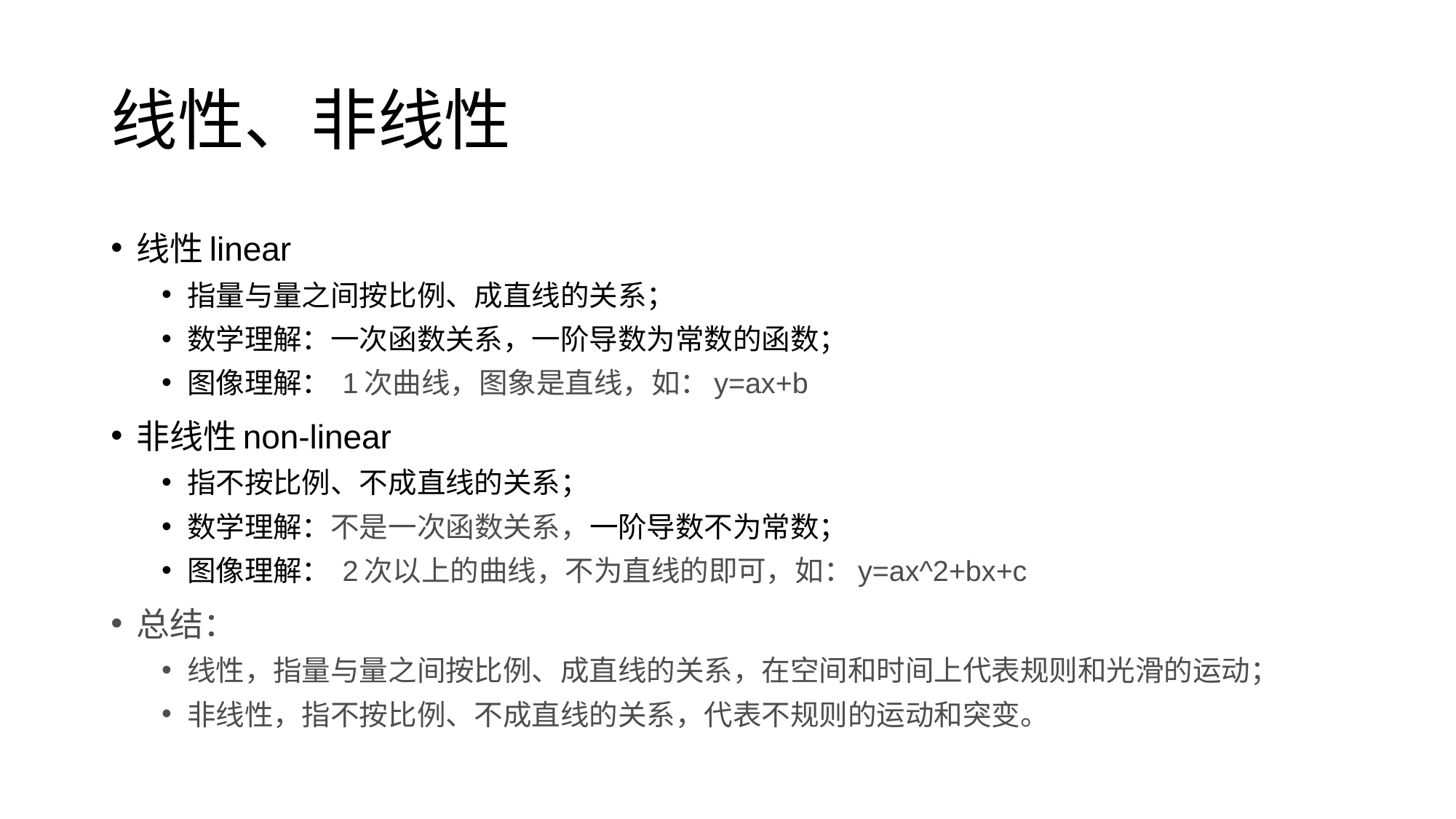

# 线性、非线性
线性linear
指量与量之间按比例、成直线的关系；
数学理解：一次函数关系，一阶导数为常数的函数；
图像理解： 1次曲线，图象是直线，如：y=ax+b
非线性non-linear
指不按比例、不成直线的关系；
数学理解：不是一次函数关系，一阶导数不为常数；
图像理解： 2次以上的曲线，不为直线的即可，如：y=ax^2+bx+c
总结：
线性，指量与量之间按比例、成直线的关系，在空间和时间上代表规则和光滑的运动；
非线性，指不按比例、不成直线的关系，代表不规则的运动和突变。